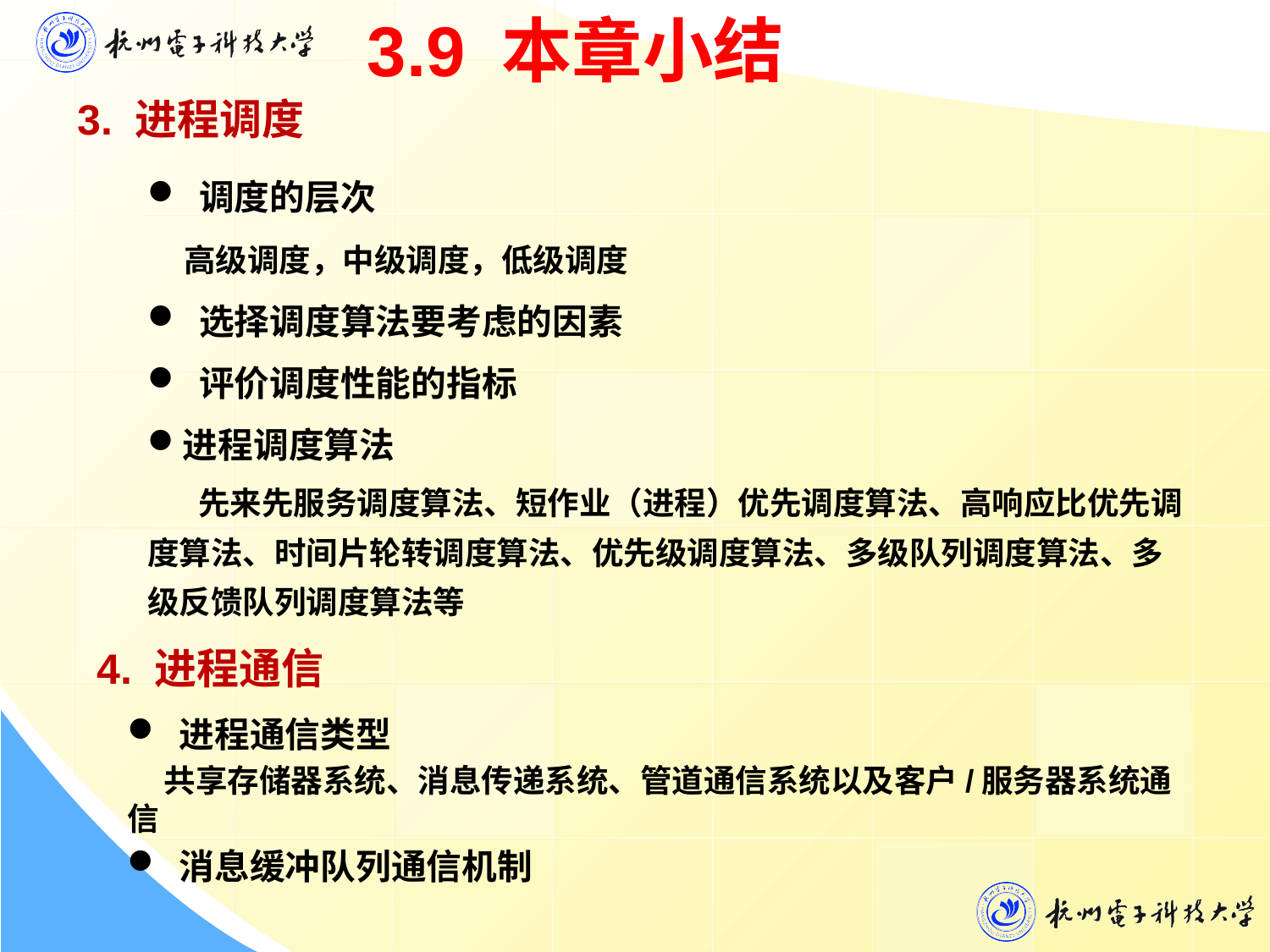

3.9 本章小结
3. 进程调度
 调度的层次
    高级调度，中级调度，低级调度
 选择调度算法要考虑的因素
 评价调度性能的指标
进程调度算法
      先来先服务调度算法、短作业（进程）优先调度算法、高响应比优先调度算法、时间片轮转调度算法、优先级调度算法、多级队列调度算法、多级反馈队列调度算法等
4. 进程通信
 进程通信类型
    共享存储器系统、消息传递系统、管道通信系统以及客户/服务器系统通信
 消息缓冲队列通信机制